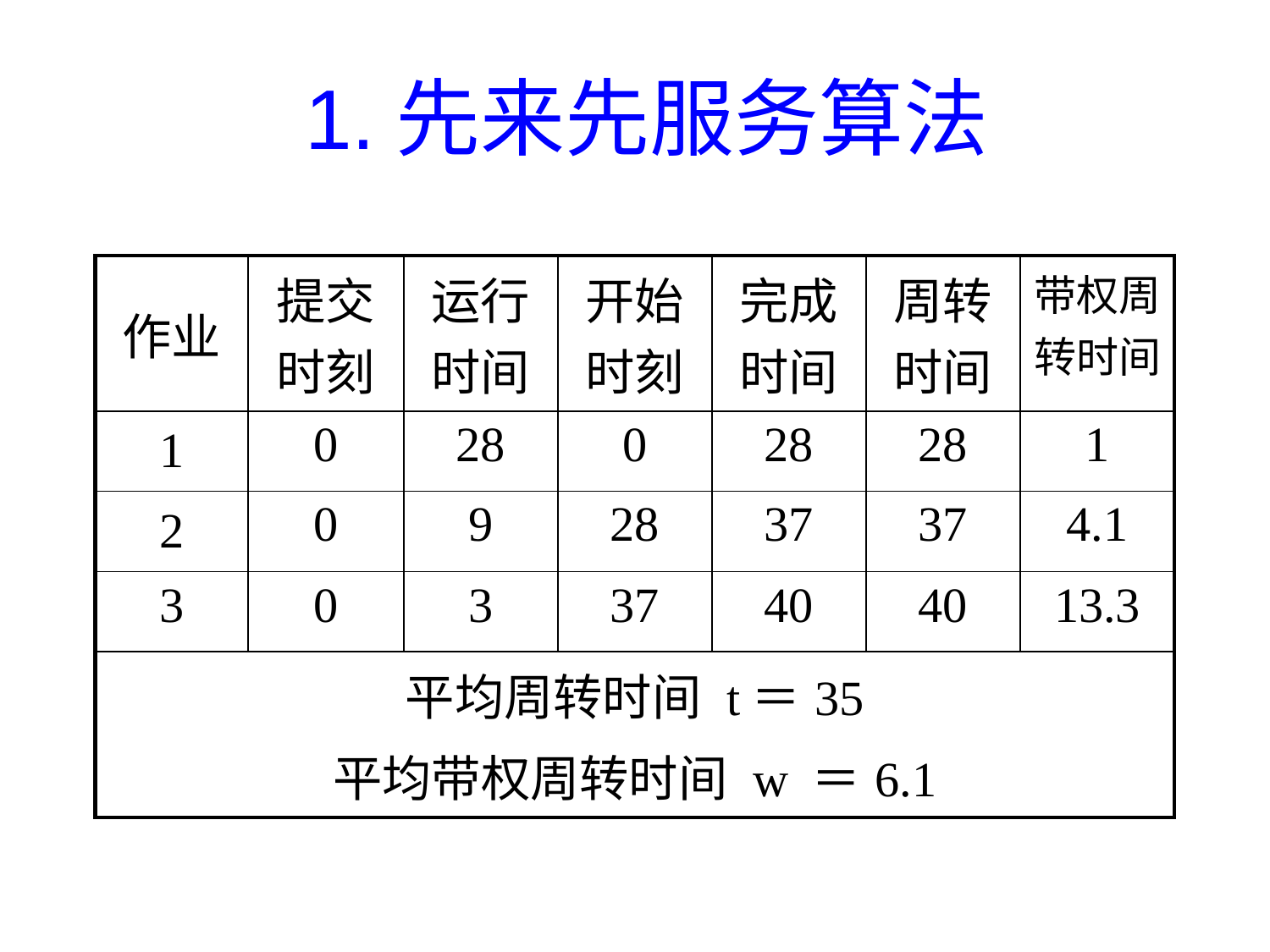

# 1.先来先服务算法
| 作业 | 提交时刻 | 运行时间 | 开始时刻 | 完成时间 | 周转时间 | 带权周转时间 |
| --- | --- | --- | --- | --- | --- | --- |
| 1 | 0 | 28 | 0 | 28 | 28 | 1 |
| 2 | 0 | 9 | 28 | 37 | 37 | 4.1 |
| 3 | 0 | 3 | 37 | 40 | 40 | 13.3 |
| 平均周转时间 t＝35 平均带权周转时间 w ＝6.1 |  |  |  |  |  |  |